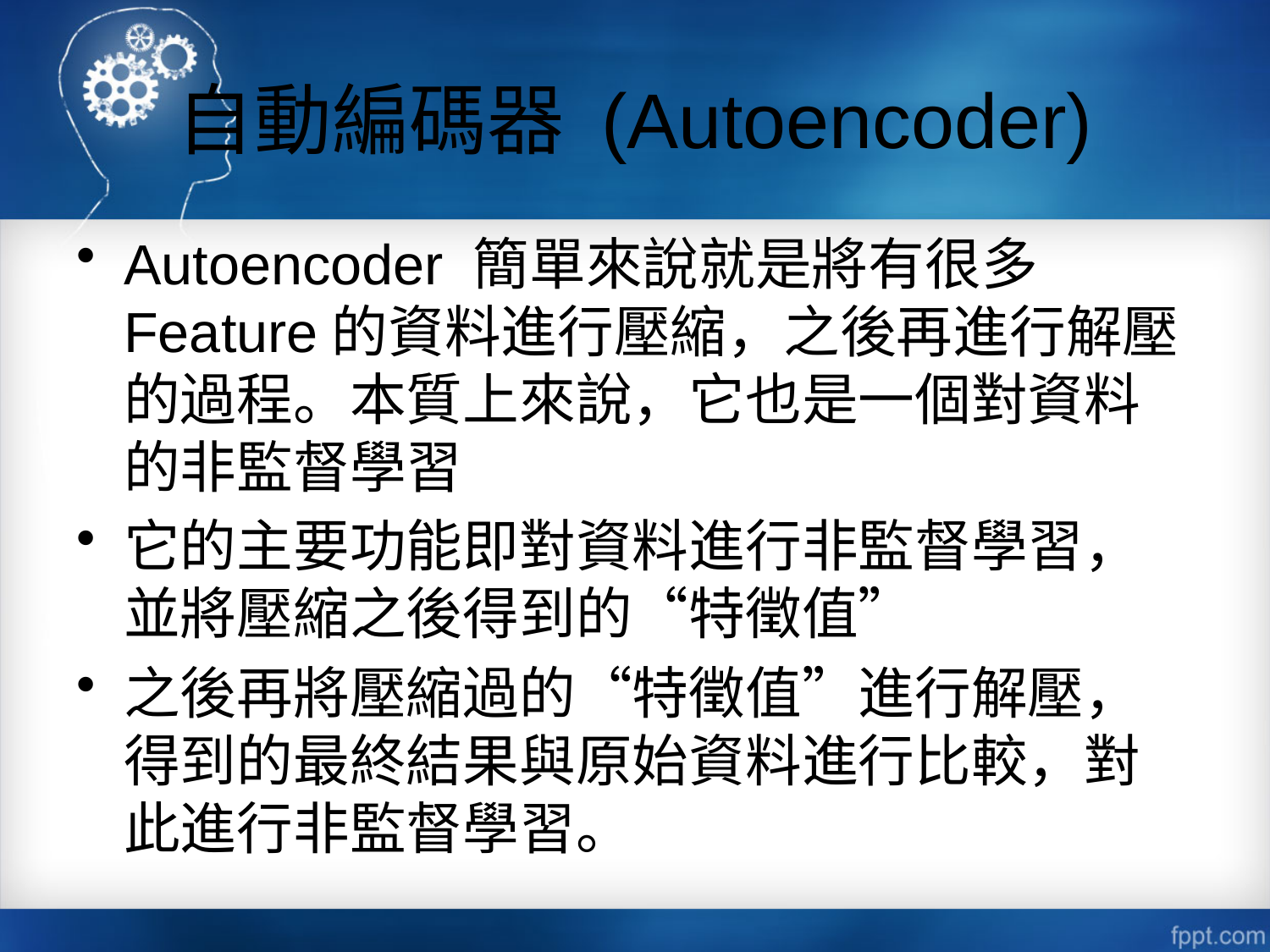

# 自動編碼器 (Autoencoder)
Autoencoder 簡單來說就是將有很多Feature的資料進行壓縮，之後再進行解壓的過程。本質上來說，它也是一個對資料的非監督學習
它的主要功能即對資料進行非監督學習，並將壓縮之後得到的“特徵值”
之後再將壓縮過的“特徵值”進行解壓，得到的最終結果與原始資料進行比較，對此進行非監督學習。